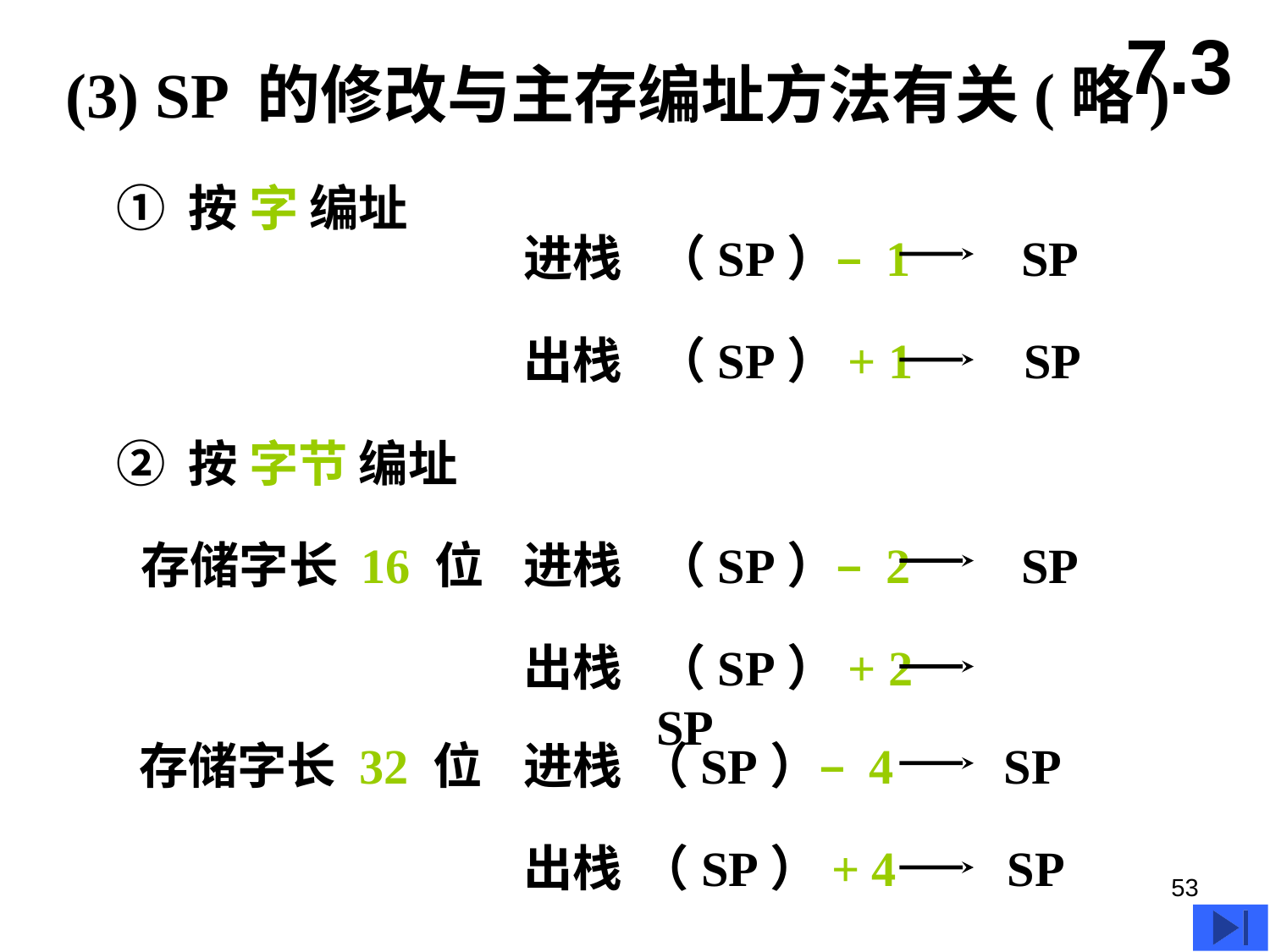

7.3
(3) SP 的修改与主存编址方法有关(略)

① 按 字 编址
进栈
（SP）– 1         SP

出栈
（SP）+ 1         SP

② 按 字节 编址
存储字长 16 位
进栈
（SP）– 2         SP

出栈
（SP）+ 2         SP

存储字长 32 位
进栈
（SP）– 4         SP

出栈
（SP）+ 4         SP

53